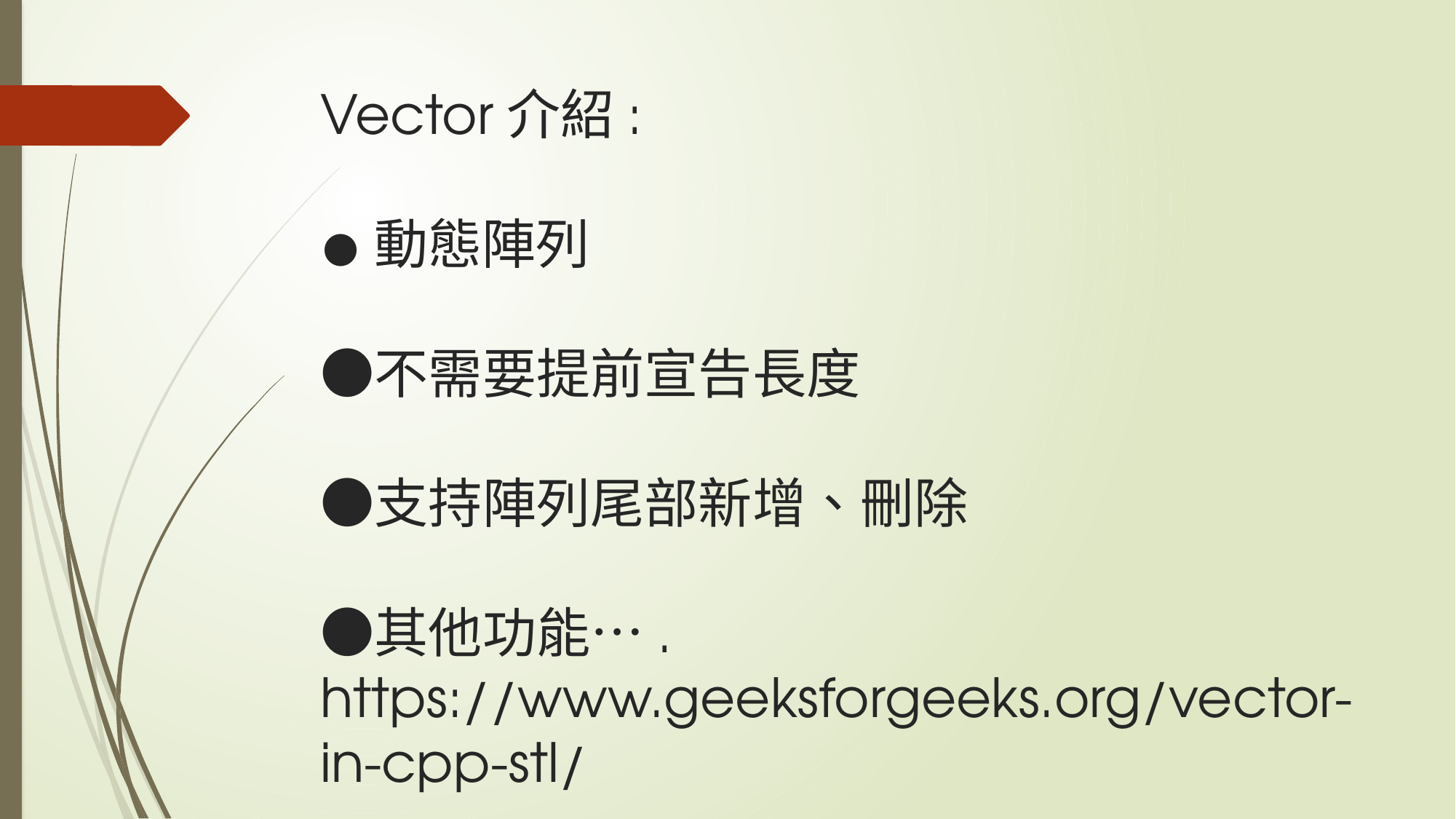

# Vector介紹: ●動態陣列 ●不需要提前宣告長度 ●支持陣列尾部新增、刪除 ●其他功能…. https://www.geeksforgeeks.org/vector-in-cpp-stl/